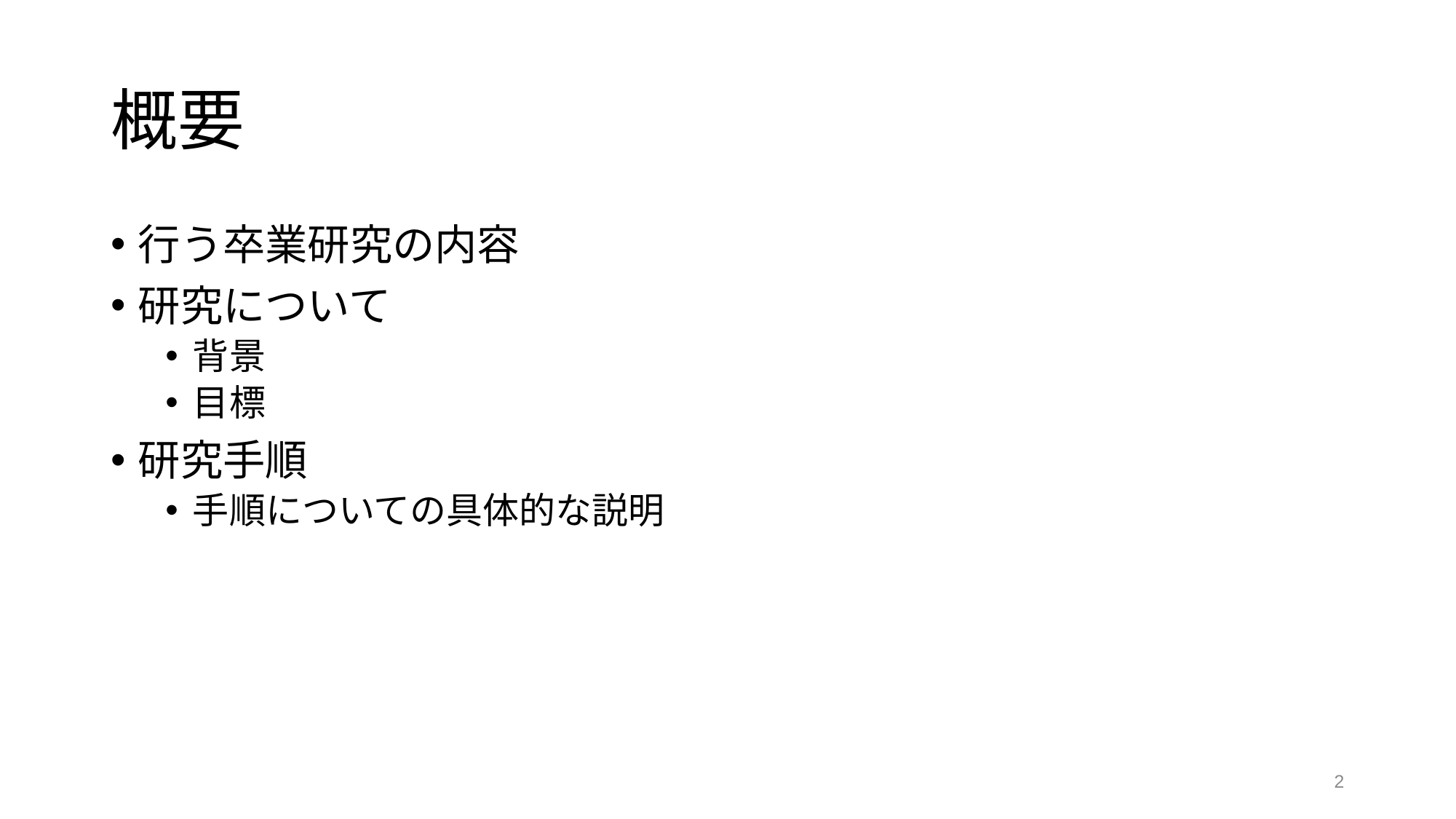

# 概要
行う卒業研究の内容
研究について
背景
目標
研究手順
手順についての具体的な説明

2